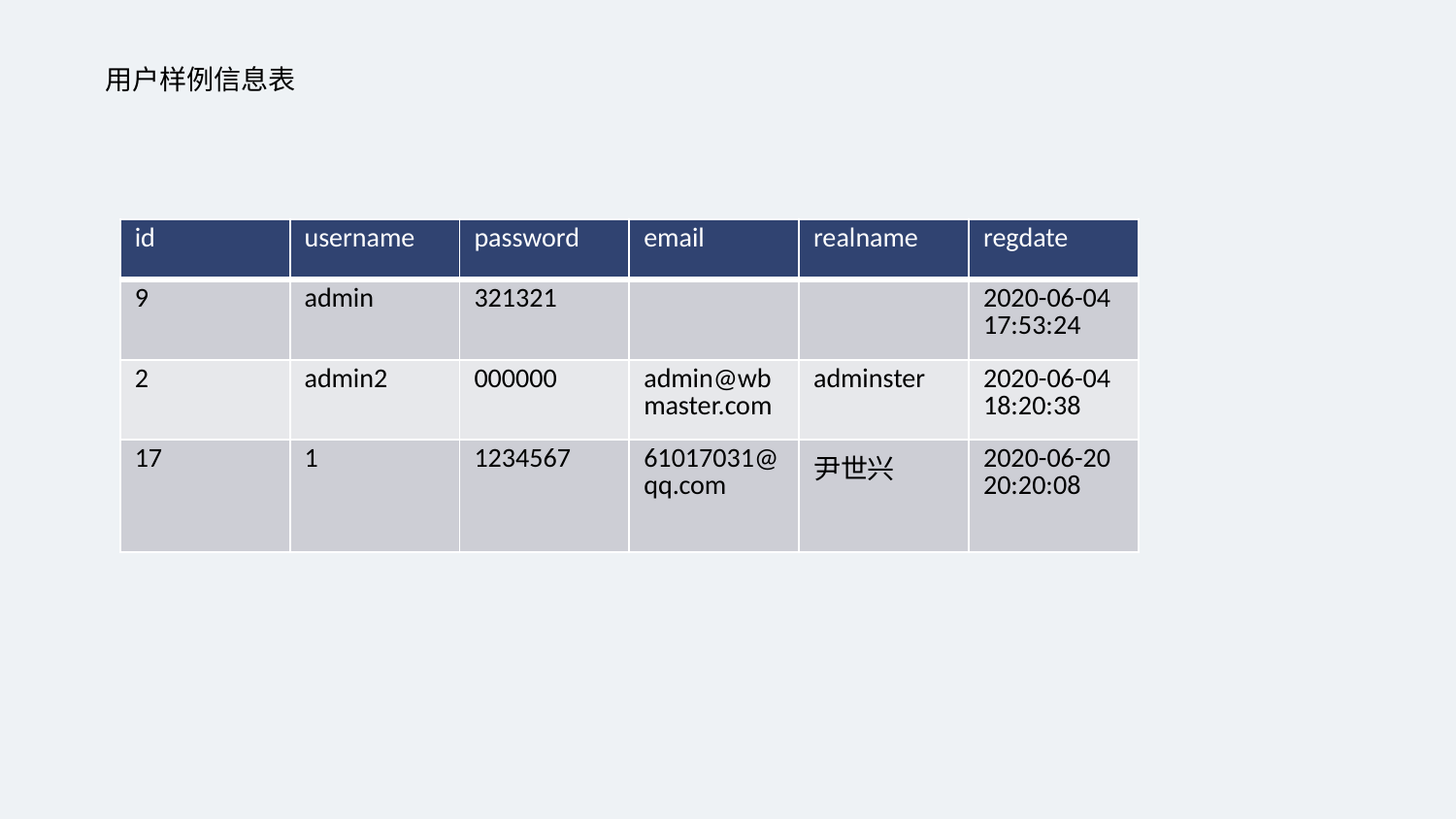

用户样例信息表
| id | username | password | email | realname | regdate |
| --- | --- | --- | --- | --- | --- |
| 9 | admin | 321321 |  |  | 2020-06-04 17:53:24 |
| 2 | admin2 | 000000 | admin@wbmaster.com | adminster | 2020-06-04 18:20:38 |
| 17 | 1 | 1234567 | 61017031@qq.com | 尹世兴 | 2020-06-20 20:20:08 |